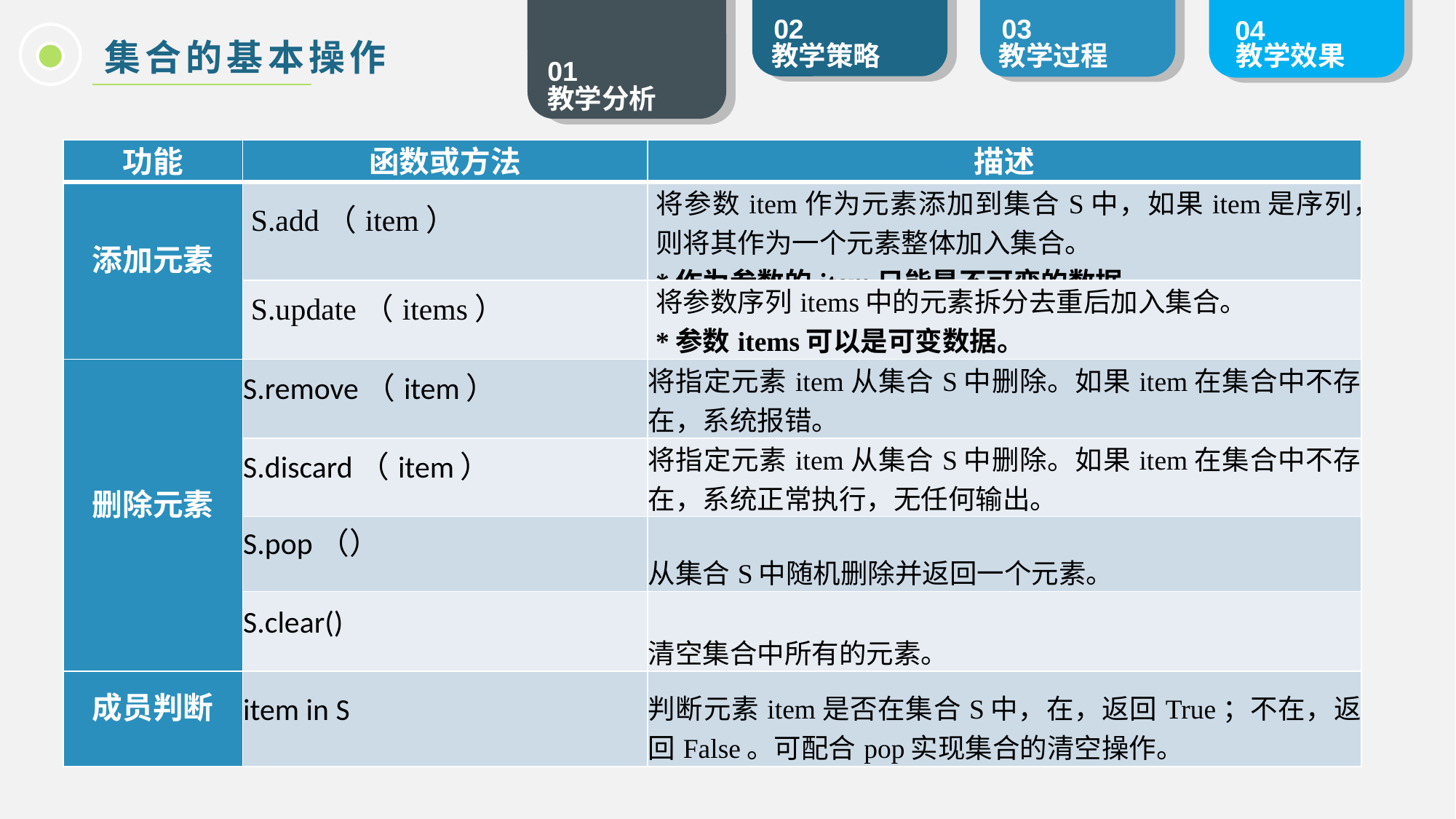

集合的基本操作
| 功能 | 函数或方法 | 描述 |
| --- | --- | --- |
| 添加元素 | S.add（item） | 将参数item作为元素添加到集合S中，如果item是序列，则将其作为一个元素整体加入集合。 \*作为参数的item只能是不可变的数据。 |
|  | S.update（items） | 将参数序列items中的元素拆分去重后加入集合。 \*参数items可以是可变数据。 |
| 删除元素 | S.remove（item） | 将指定元素item从集合S中删除。如果item在集合中不存在，系统报错。 |
|  | S.discard（item） | 将指定元素item从集合S中删除。如果item在集合中不存在，系统正常执行，无任何输出。 |
|  | S.pop（） | 从集合S中随机删除并返回一个元素。 |
|  | S.clear() | 清空集合中所有的元素。 |
| 成员判断 | item in S | 判断元素item是否在集合S中，在，返回True；不在，返回False。可配合pop实现集合的清空操作。 |